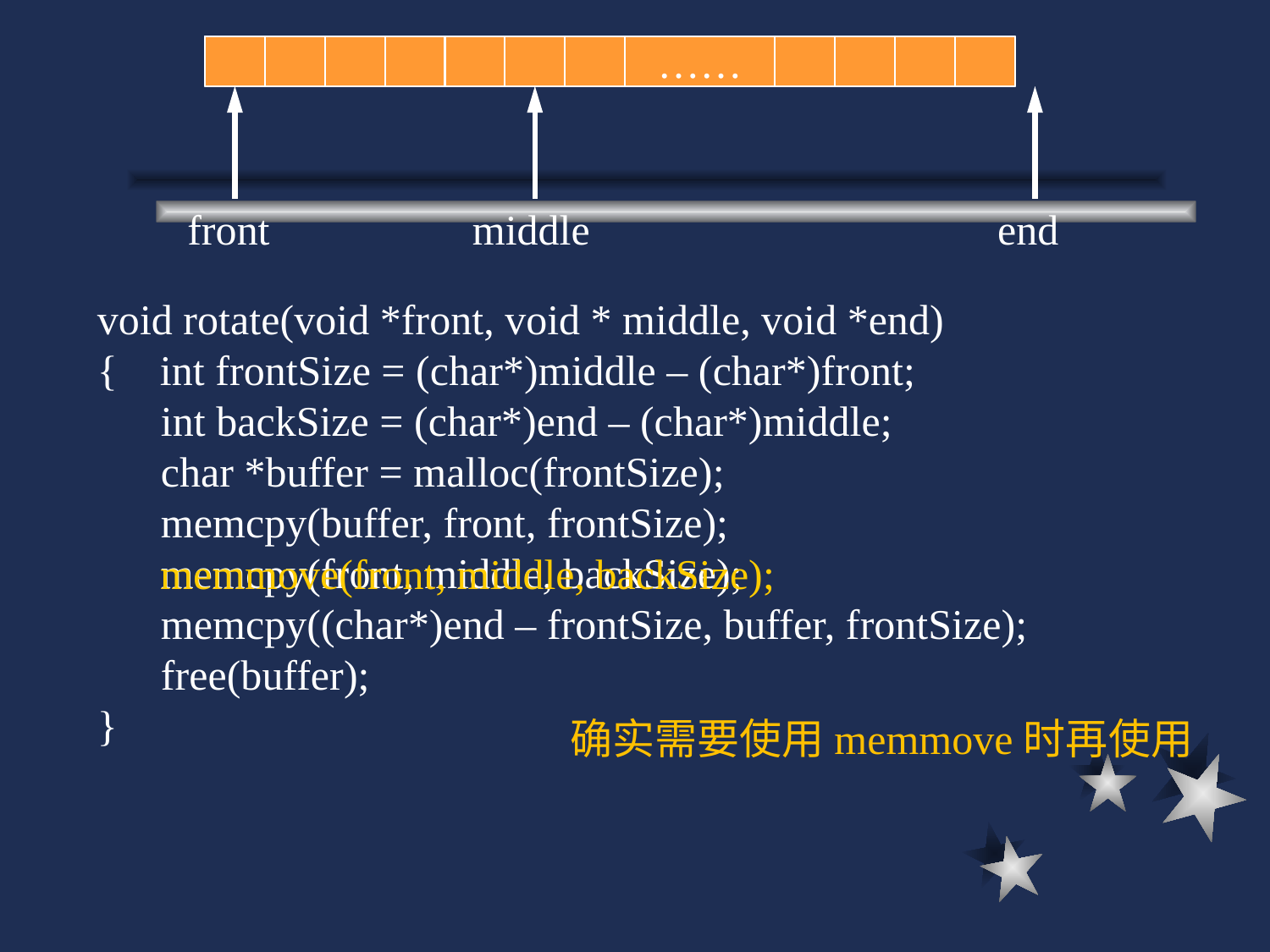

……

front
middle
end
void rotate(void *front, void * middle, void *end)
{    int frontSize = (char*)middle – (char*)front;
      int backSize = (char*)end – (char*)middle;
      char *buffer = malloc(frontSize);
      memcpy(buffer, front, frontSize);
      memcpy(front, middle, backSize);
      memcpy((char*)end – frontSize, buffer, frontSize);
      free(buffer);
}
memmove(front, middle, backSize);
确实需要使用memmove时再使用